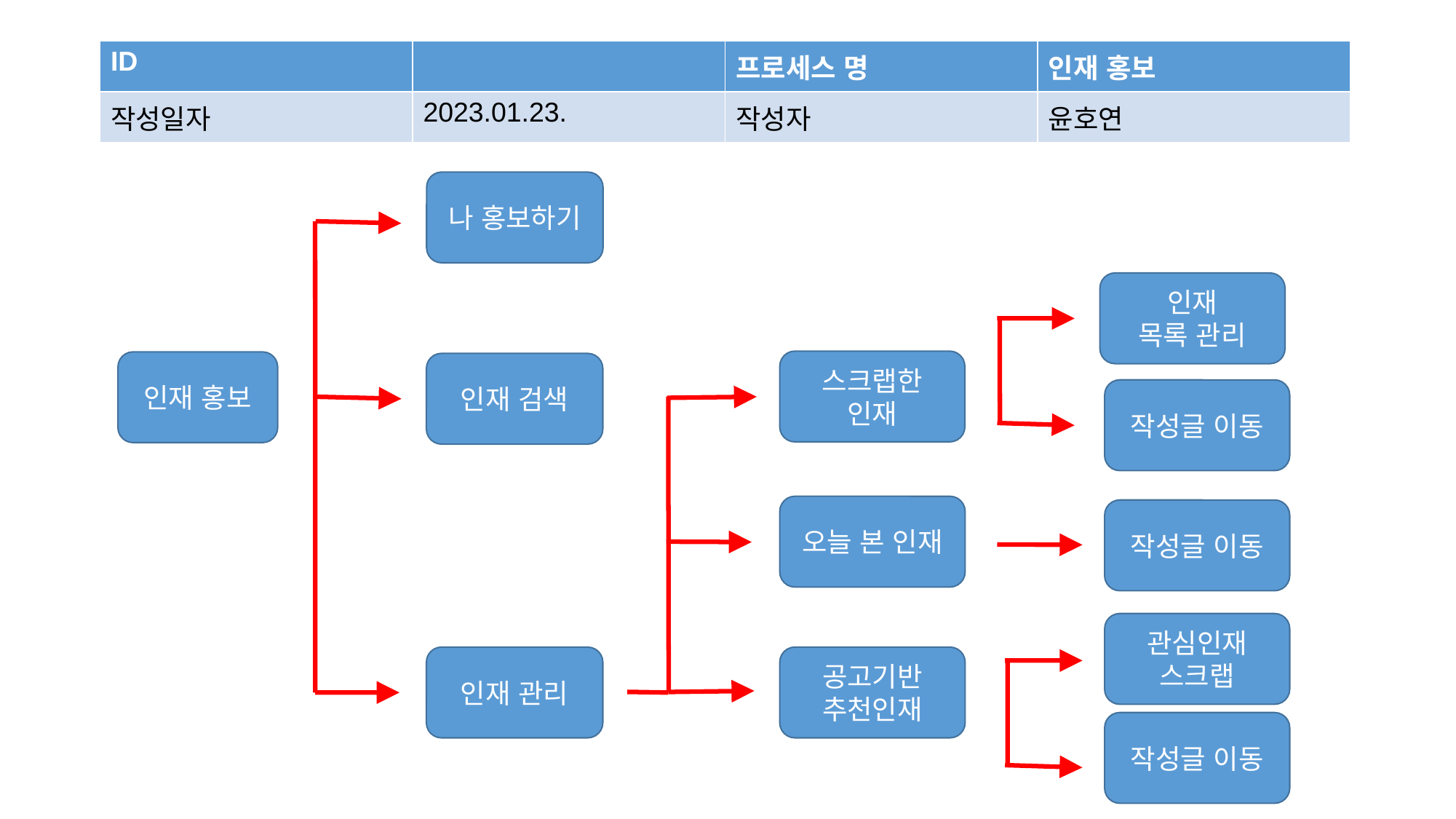

| ID |  | 프로세스 명 | 인재 홍보 |
| --- | --- | --- | --- |
| 작성일자 | 2023.01.23. | 작성자 | 윤호연 |
나 홍보하기
인재
목록 관리
스크랩한 인재
인재 홍보
인재 검색
작성글 이동
오늘 본 인재
작성글 이동
관심인재 스크랩
인재 관리
공고기반
추천인재
작성글 이동